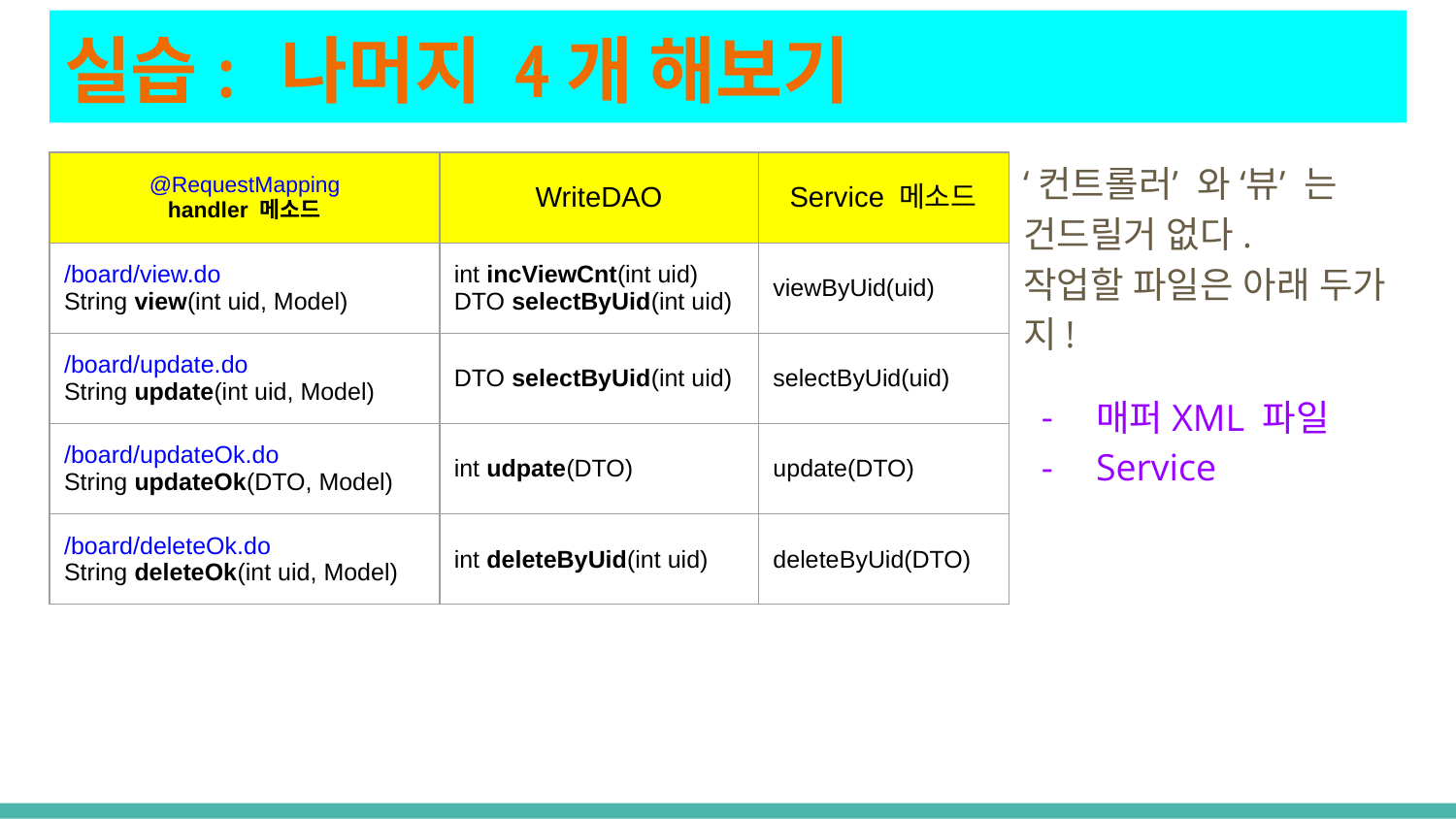

# 실습:  나머지 4개 해보기
‘컨트롤러’  와 ‘뷰’  는 건드릴거 없다.
작업할 파일은 아래 두가지!
매퍼XML 파일
Service

| @RequestMapping handler 메소드 | WriteDAO | Service 메소드 |
| --- | --- | --- |
| /board/view.do String view(int uid, Model) | int incViewCnt(int uid) DTO selectByUid(int uid) | viewByUid(uid) |
| /board/update.do String update(int uid, Model) | DTO selectByUid(int uid) | selectByUid(uid) |
| /board/updateOk.do String updateOk(DTO, Model) | int udpate(DTO) | update(DTO) |
| /board/deleteOk.do String deleteOk(int uid, Model) | int deleteByUid(int uid) | deleteByUid(DTO) |